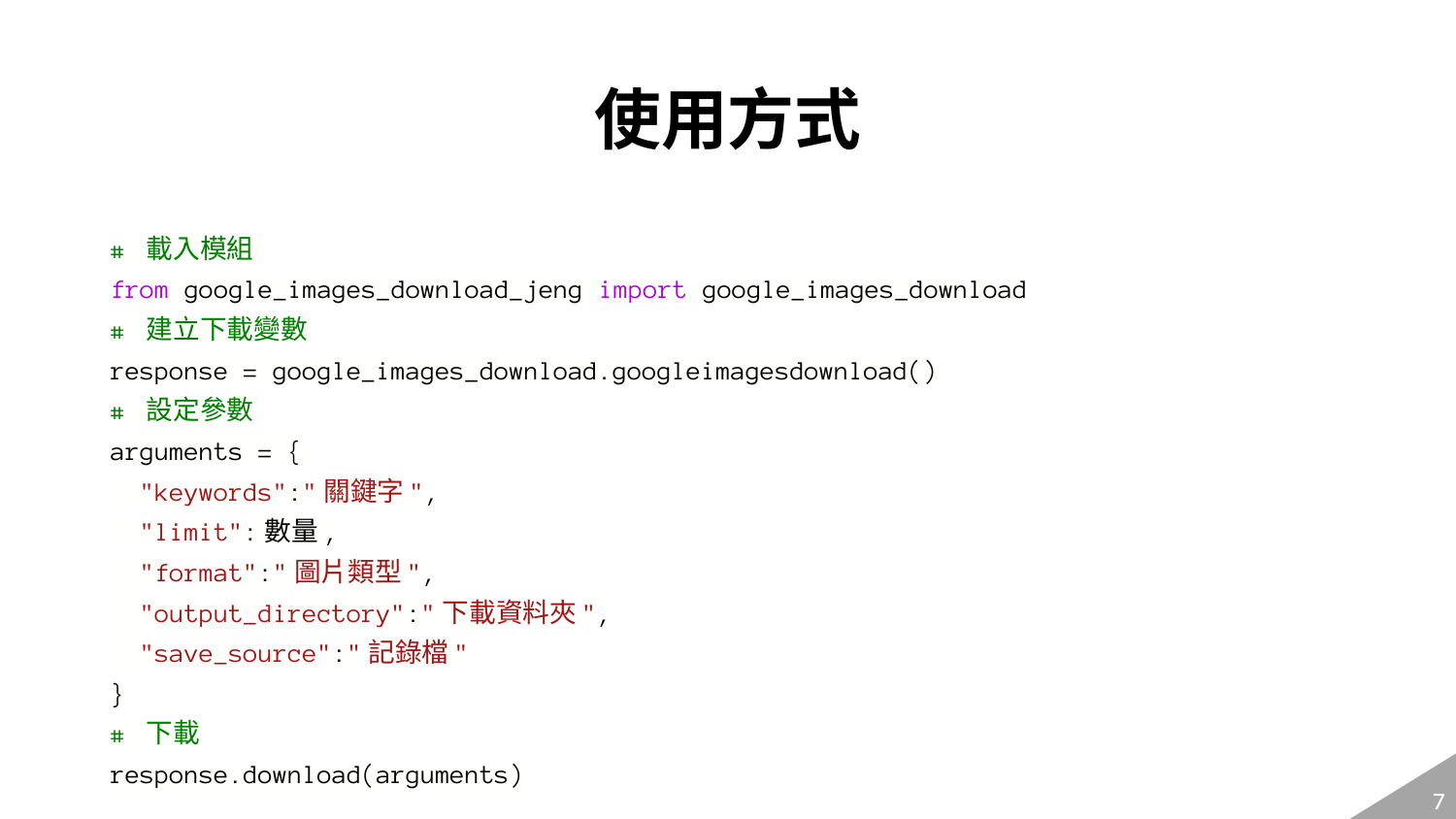

# 使用方式
# 載入模組
from google_images_download_jeng import google_images_download
# 建立下載變數
response = google_images_download.googleimagesdownload()
# 設定參數
arguments = {
  "keywords":"關鍵字",
  "limit":數量,
  "format":"圖片類型",
  "output_directory":"下載資料夾",
  "save_source":"記錄檔"
}
# 下載
response.download(arguments)
7
7